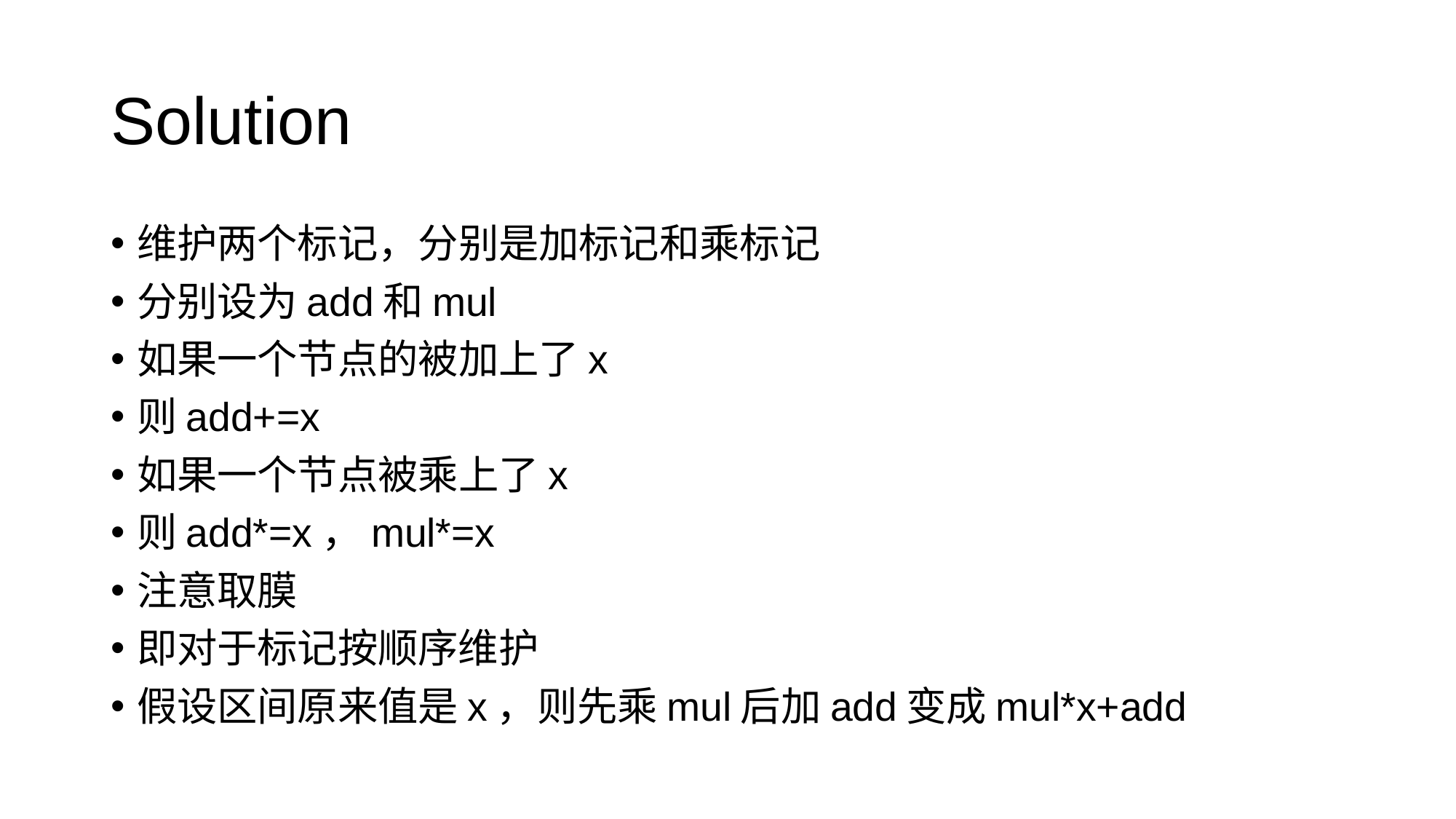

# Solution
维护两个标记，分别是加标记和乘标记
分别设为add和mul
如果一个节点的被加上了x
则add+=x
如果一个节点被乘上了x
则add*=x，mul*=x
注意取膜
即对于标记按顺序维护
假设区间原来值是x，则先乘mul后加add变成mul*x+add